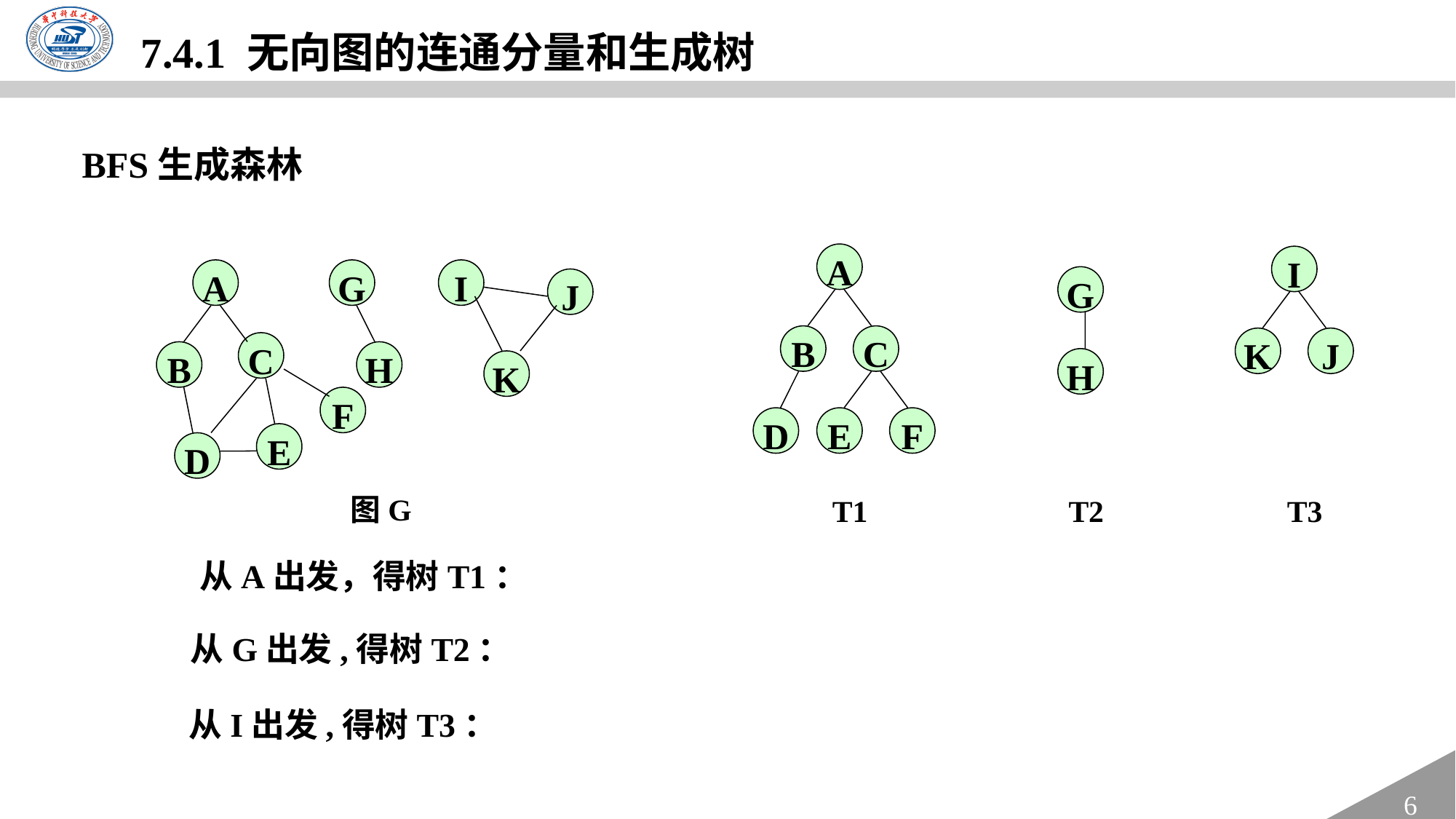

7.4.1 无向图的连通分量和生成树
BFS生成森林
A
I
A
G
I
G
J

B
C
K
J
C
B
H
H
K

F
D
E
F
E
D

图G
T1
T2
T3
从A出发，得树T1：
从G出发,得树T2：
从I出发,得树T3：